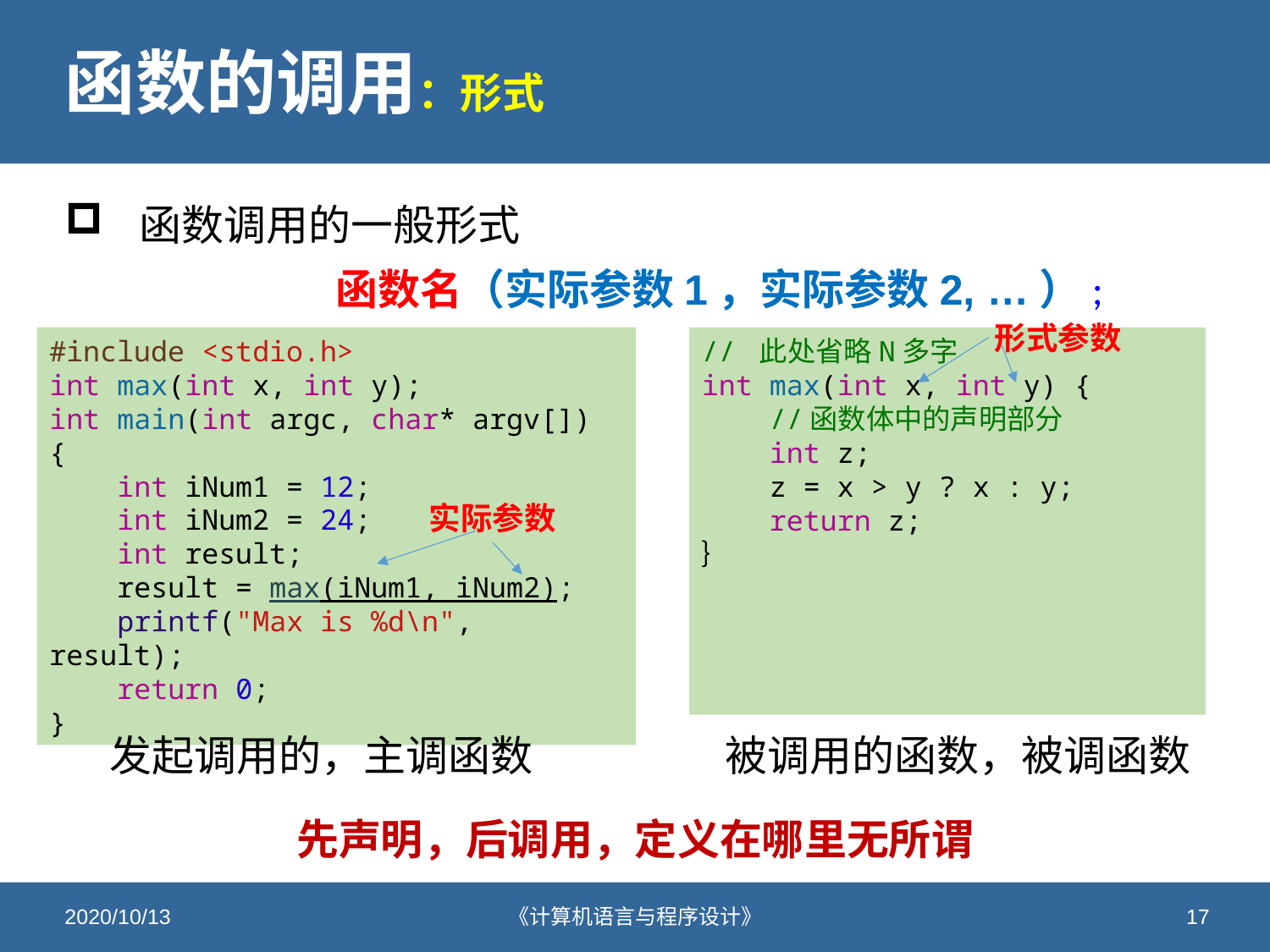

# 函数的调用：形式
函数调用的一般形式
函数名（实际参数1，实际参数2, …）;
形式参数
#include <stdio.h>
int max(int x, int y);
int main(int argc, char* argv[]) {
    int iNum1 = 12;
    int iNum2 = 24;
    int result;
    result = max(iNum1, iNum2);
    printf("Max is %d\n", result);
    return 0;
}
// 此处省略N多字
int max(int x, int y) {
    //函数体中的声明部分
    int z;
    z = x > y ? x : y;
    return z;
｝
实际参数
发起调用的，主调函数
被调用的函数，被调函数
先声明，后调用，定义在哪里无所谓
2020/10/13
《计算机语言与程序设计》
17